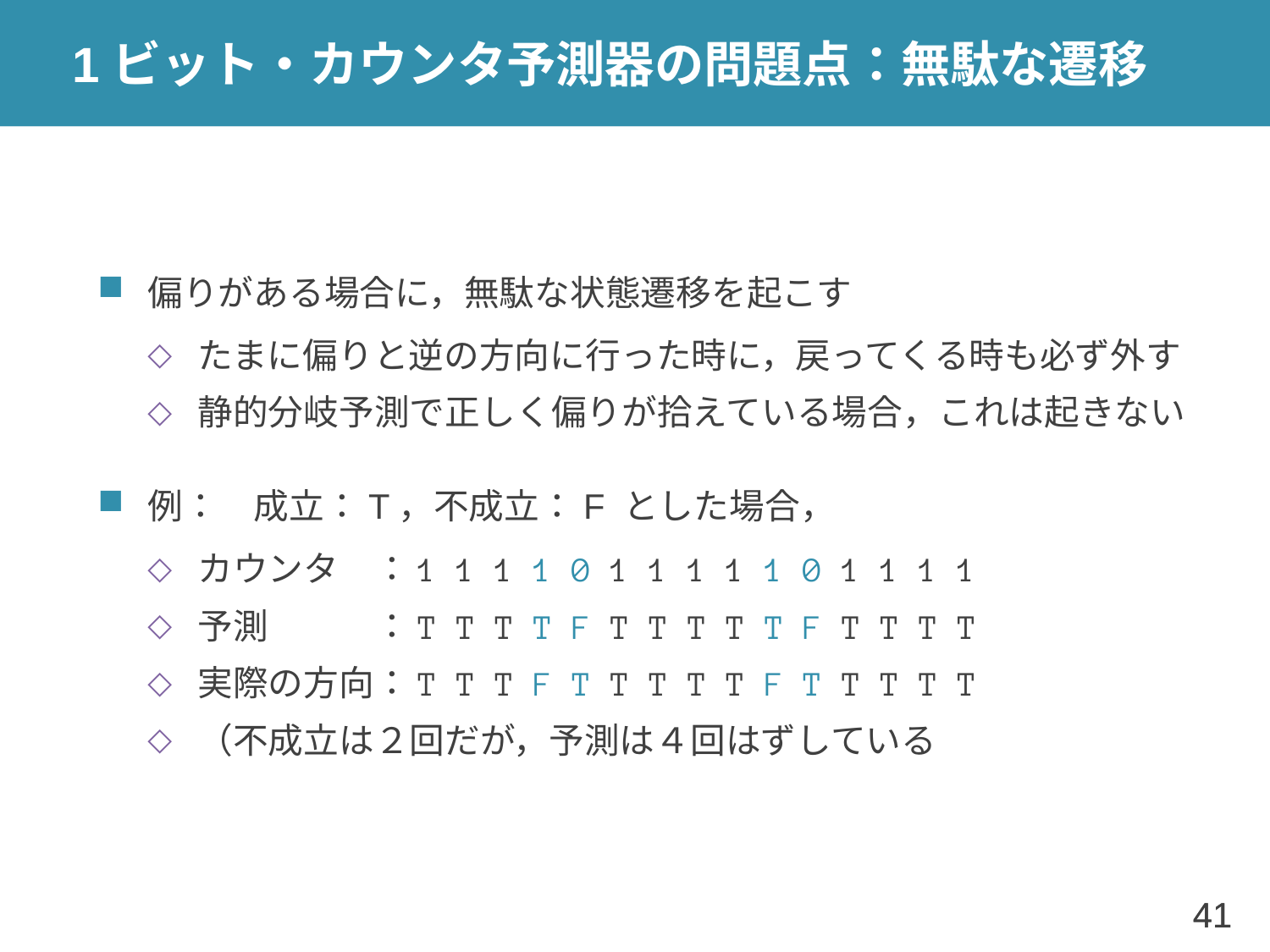

# 1ビット・カウンタ予測器の問題点：無駄な遷移
偏りがある場合に，無駄な状態遷移を起こす
たまに偏りと逆の方向に行った時に，戻ってくる時も必ず外す
静的分岐予測で正しく偏りが拾えている場合，これは起きない
例：　成立：T，不成立：F とした場合，
カウンタ　：1 1 1 1 0 1 1 1 1 1 0 1 1 1 1
予測　　　：T T T T F T T T T T F T T T T
実際の方向：T T T F T T T T T F T T T T T
（不成立は２回だが，予測は４回はずしている